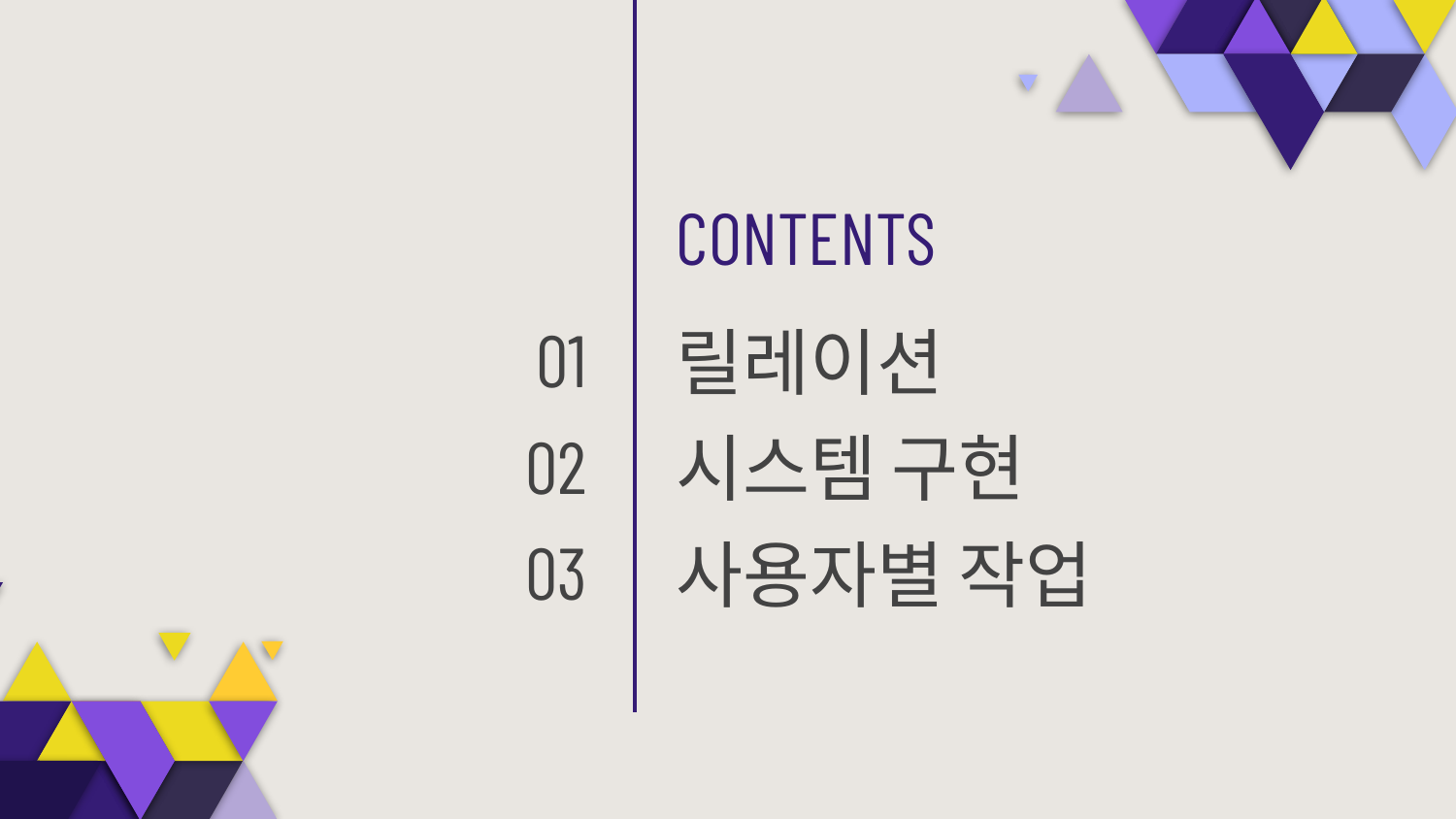

CONTENTS
01
# 릴레이션
02
시스템 구현
03
사용자별 작업